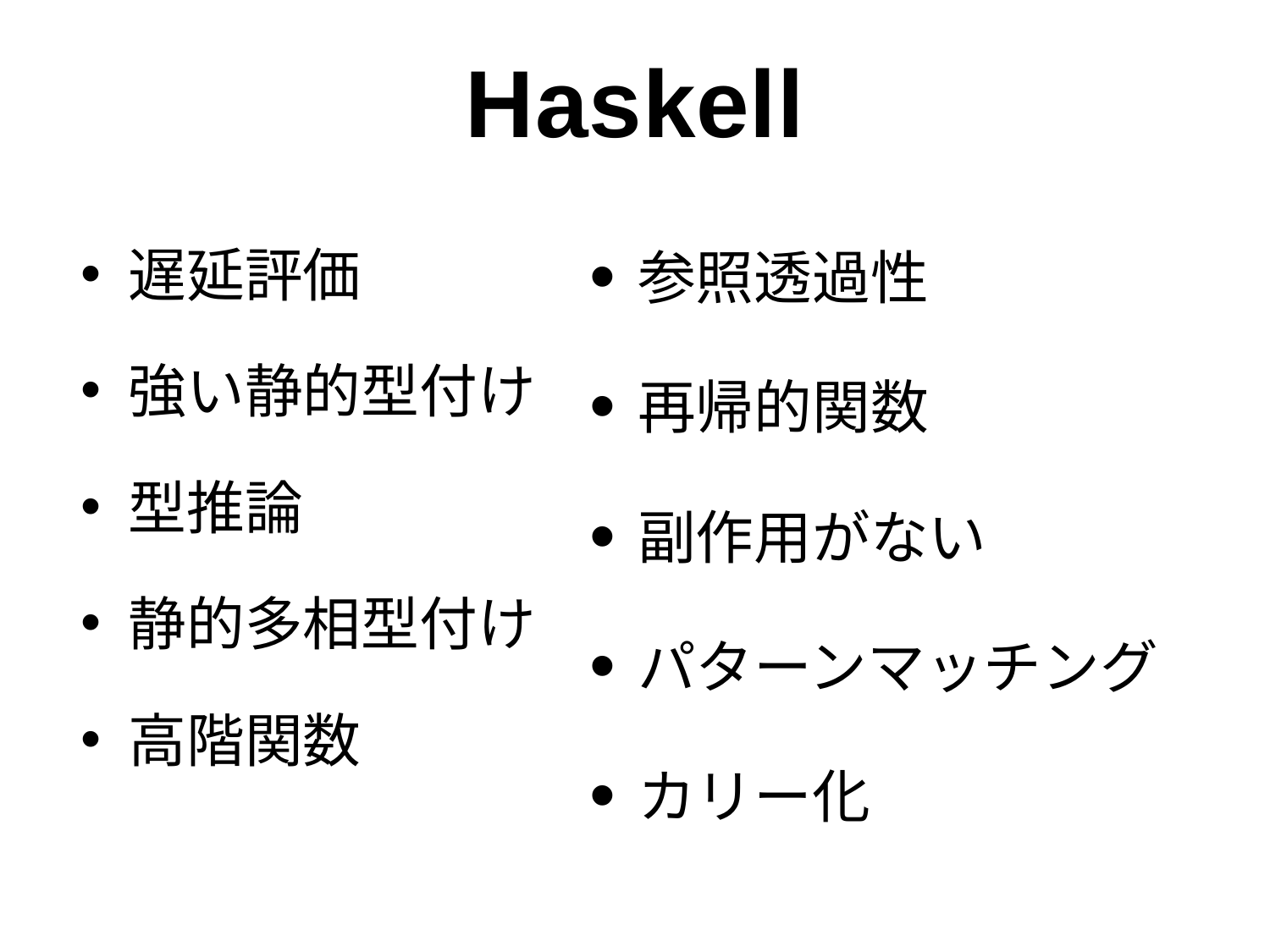

# Haskell
遅延評価
強い静的型付け
型推論
静的多相型付け
高階関数
参照透過性
再帰的関数
副作用がない
パターンマッチング
カリー化